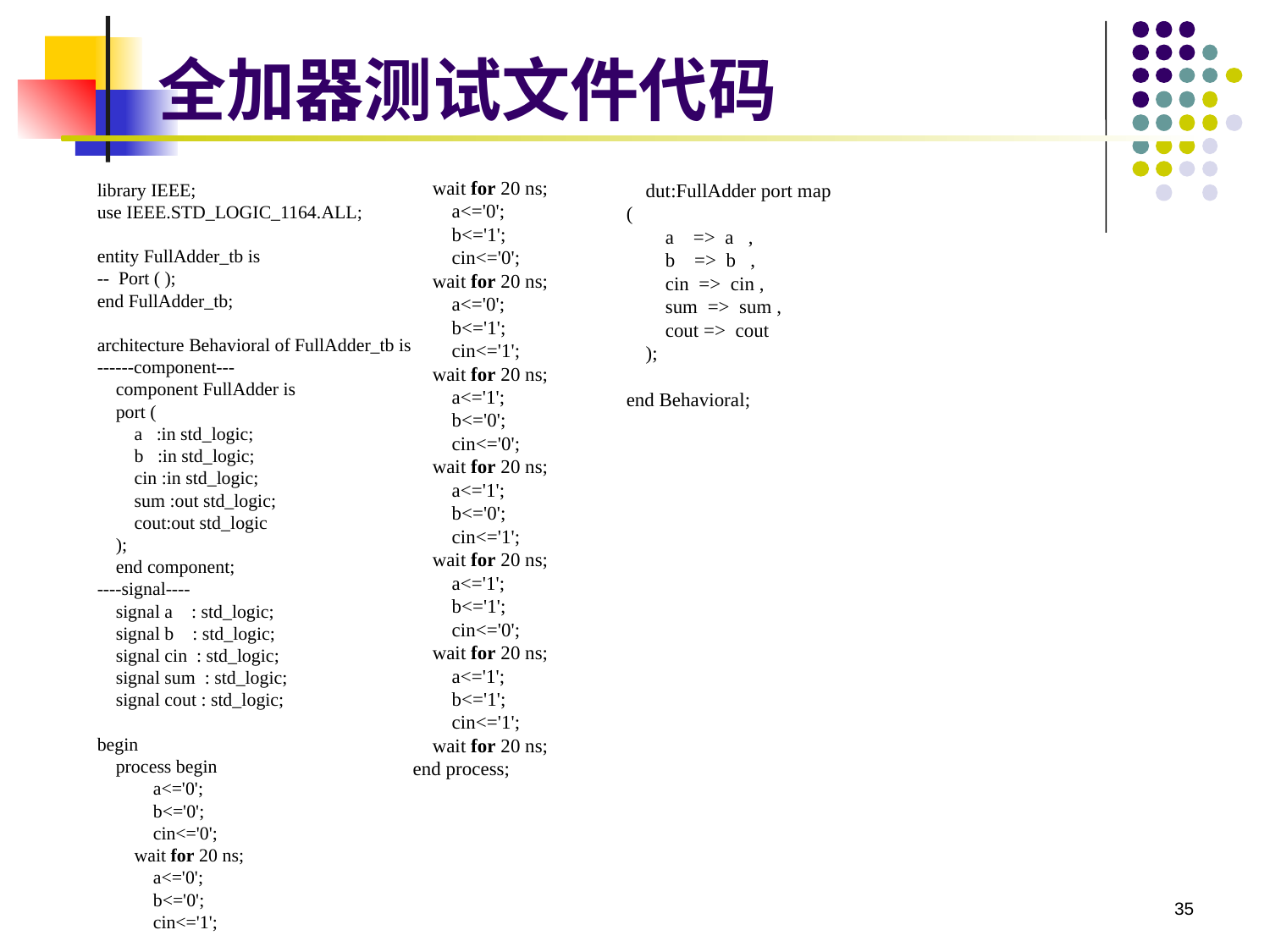

# 全加器测试文件代码
        wait for 20 ns;
            a<='0';
            b<='1';
            cin<='0';
        wait for 20 ns;
            a<='0';
            b<='1';
            cin<='1';
        wait for 20 ns;
            a<='1';
            b<='0';
            cin<='0';
        wait for 20 ns;
            a<='1';
            b<='0';
            cin<='1';
        wait for 20 ns;
            a<='1';
            b<='1';
            cin<='0';
        wait for 20 ns;
            a<='1';
            b<='1';
            cin<='1';
        wait for 20 ns;
    end process;

library IEEE;
use IEEE.STD_LOGIC_1164.ALL;

entity FullAdder_tb is
--  Port ( );
end FullAdder_tb;

architecture Behavioral of FullAdder_tb is
------component---
    component FullAdder is
    port (
        a   :in std_logic;
        b   :in std_logic;
        cin :in std_logic;
        sum :out std_logic;
        cout:out std_logic
    );
    end component;
----signal----
    signal a    : std_logic;
    signal b    : std_logic;
    signal cin  : std_logic;
    signal sum  : std_logic;
    signal cout : std_logic;

begin
    process begin
            a<='0';
            b<='0';
            cin<='0';
        wait for 20 ns;
            a<='0';
            b<='0';
            cin<='1';
    dut:FullAdder port map(
        a    =>  a   ,
        b    =>  b   ,
        cin  =>  cin ,
        sum  =>  sum ,
        cout =>  cout
    );

end Behavioral;
35